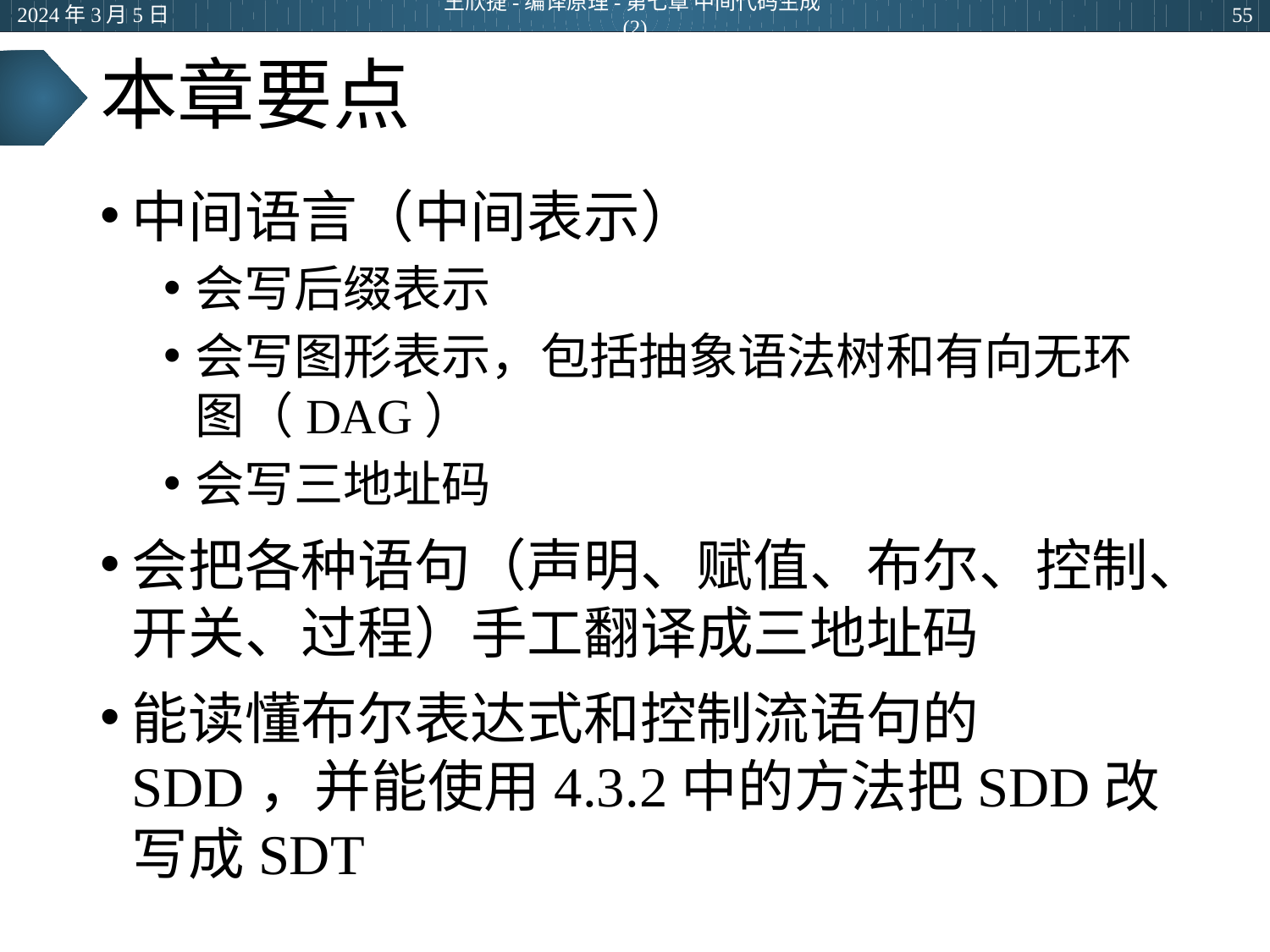

2024年3月5日
王欣捷-编译原理-第七章 中间代码生成(2)
55
# 本章要点
中间语言（中间表示）
会写后缀表示
会写图形表示，包括抽象语法树和有向无环图（DAG）
会写三地址码
会把各种语句（声明、赋值、布尔、控制、开关、过程）手工翻译成三地址码
能读懂布尔表达式和控制流语句的SDD，并能使用4.3.2中的方法把SDD改写成SDT